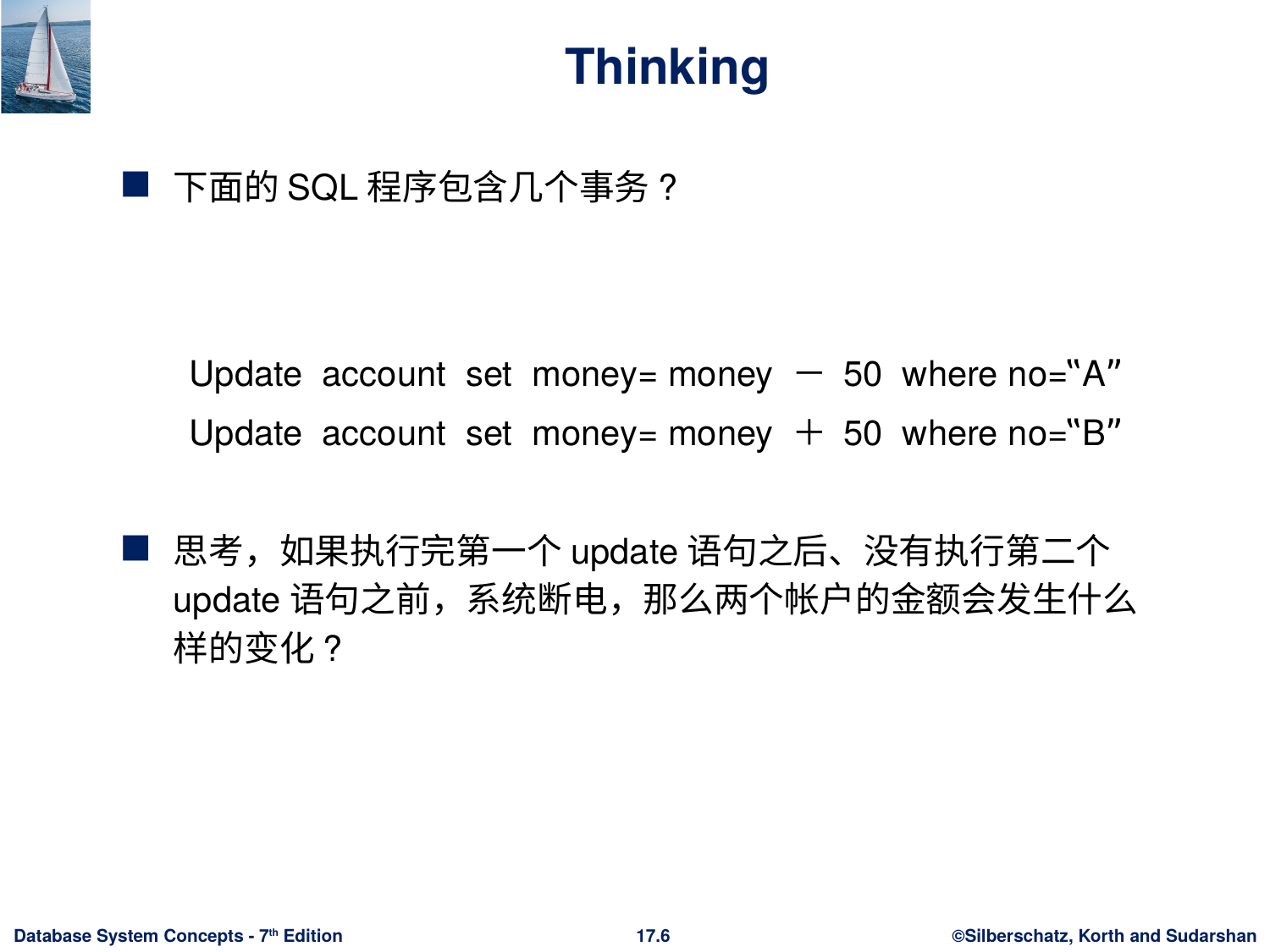

# Thinking
下面的SQL程序包含几个事务?

Update  account  set  money= money － 50  where no=“A”
Update  account  set  money= money ＋ 50  where no=“B”

思考，如果执行完第一个update语句之后、没有执行第二个update语句之前，系统断电，那么两个帐户的金额会发生什么样的变化?